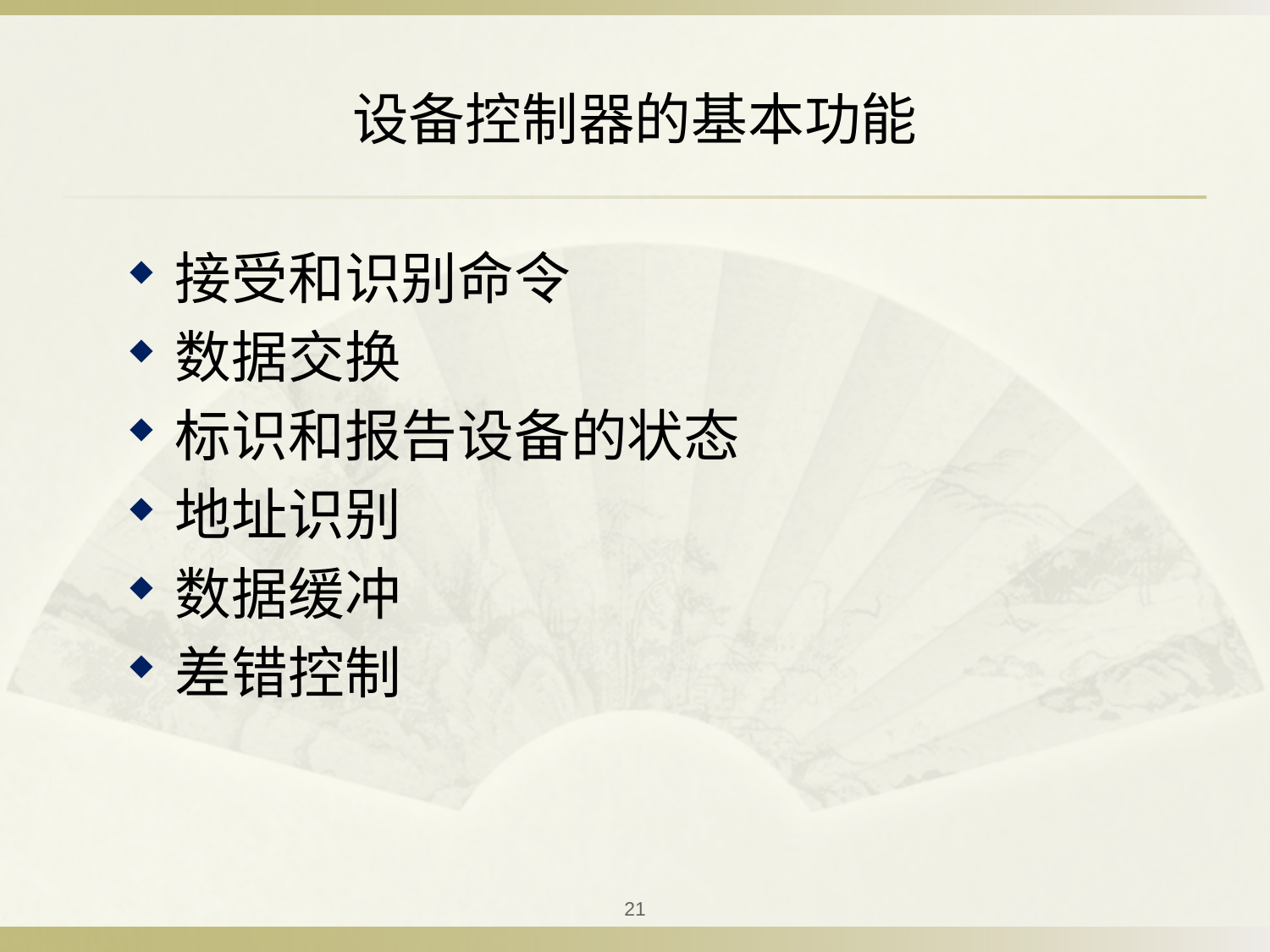

# 设备控制器的基本功能
接受和识别命令
数据交换
标识和报告设备的状态
地址识别
数据缓冲
差错控制
21